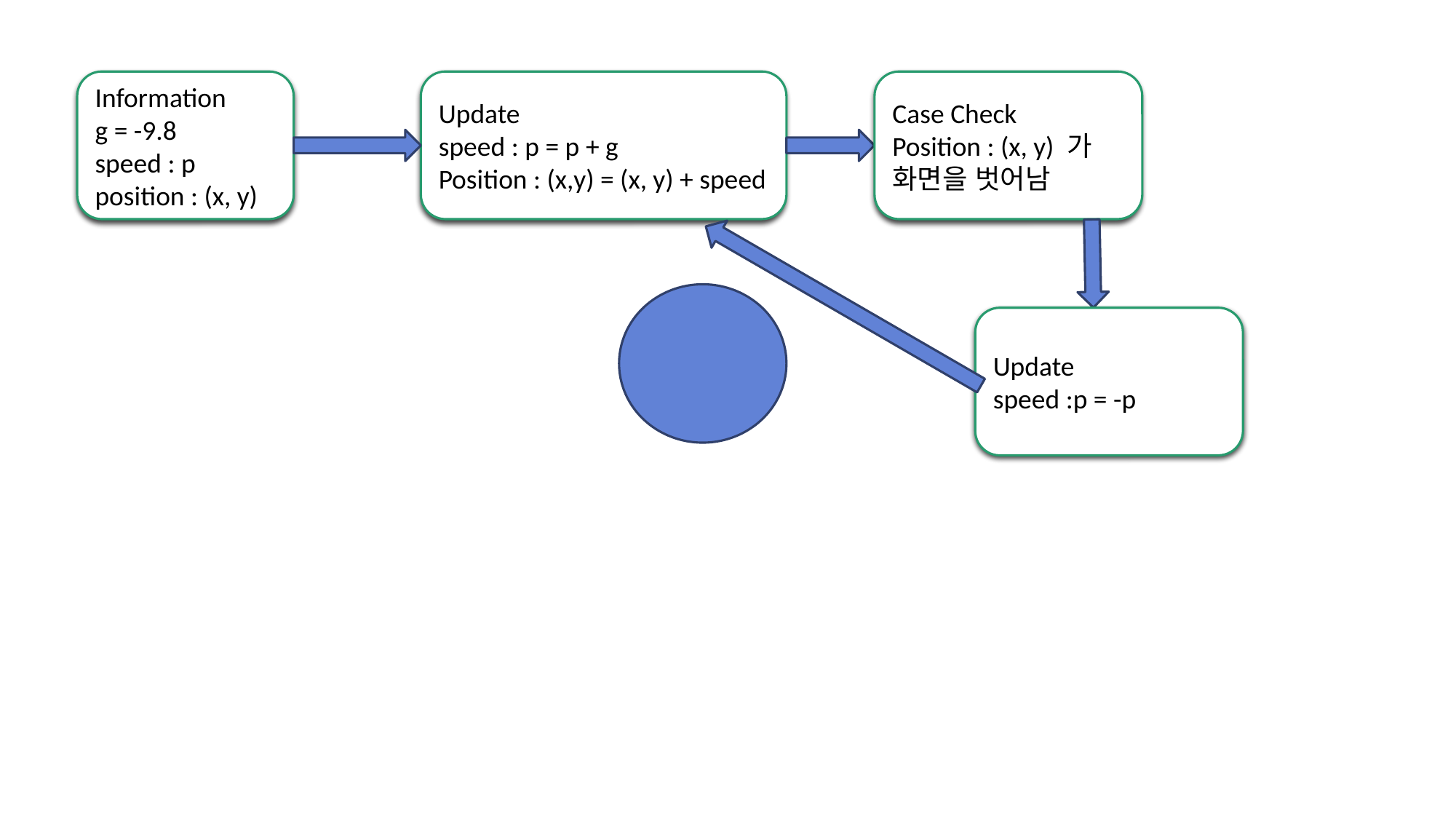

Information
g = -9.8
speed : p
position : (x, y)
Update
speed : p = p + g
Position : (x,y) = (x, y) + speed
Case Check
Position : (x, y) 가 화면을 벗어남

Update
speed :p = -p